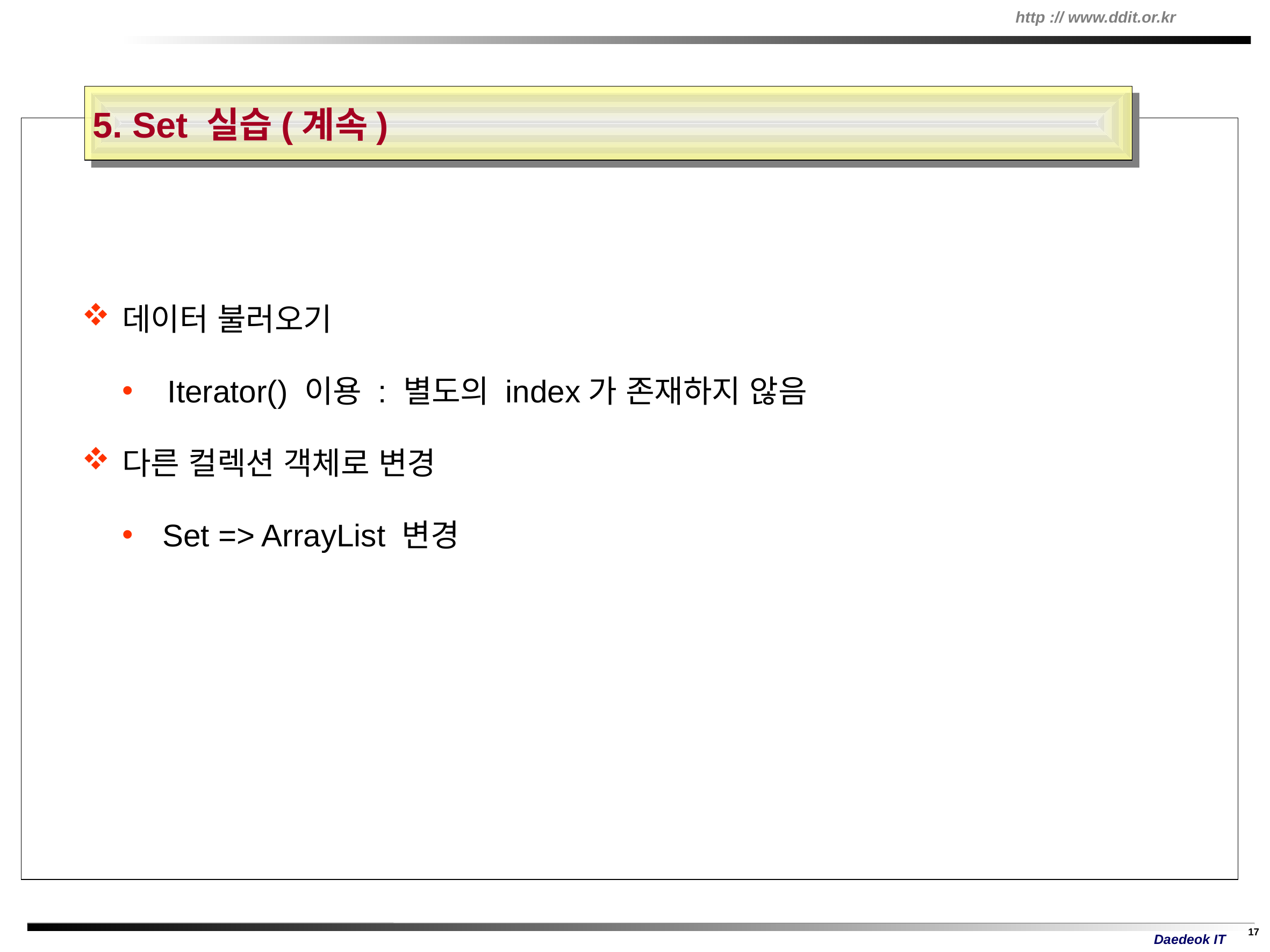

5. Set 실습(계속)

데이터 불러오기
Iterator() 이용 : 별도의 index가 존재하지 않음
다른 컬렉션 객체로 변경
Set => ArrayList 변경